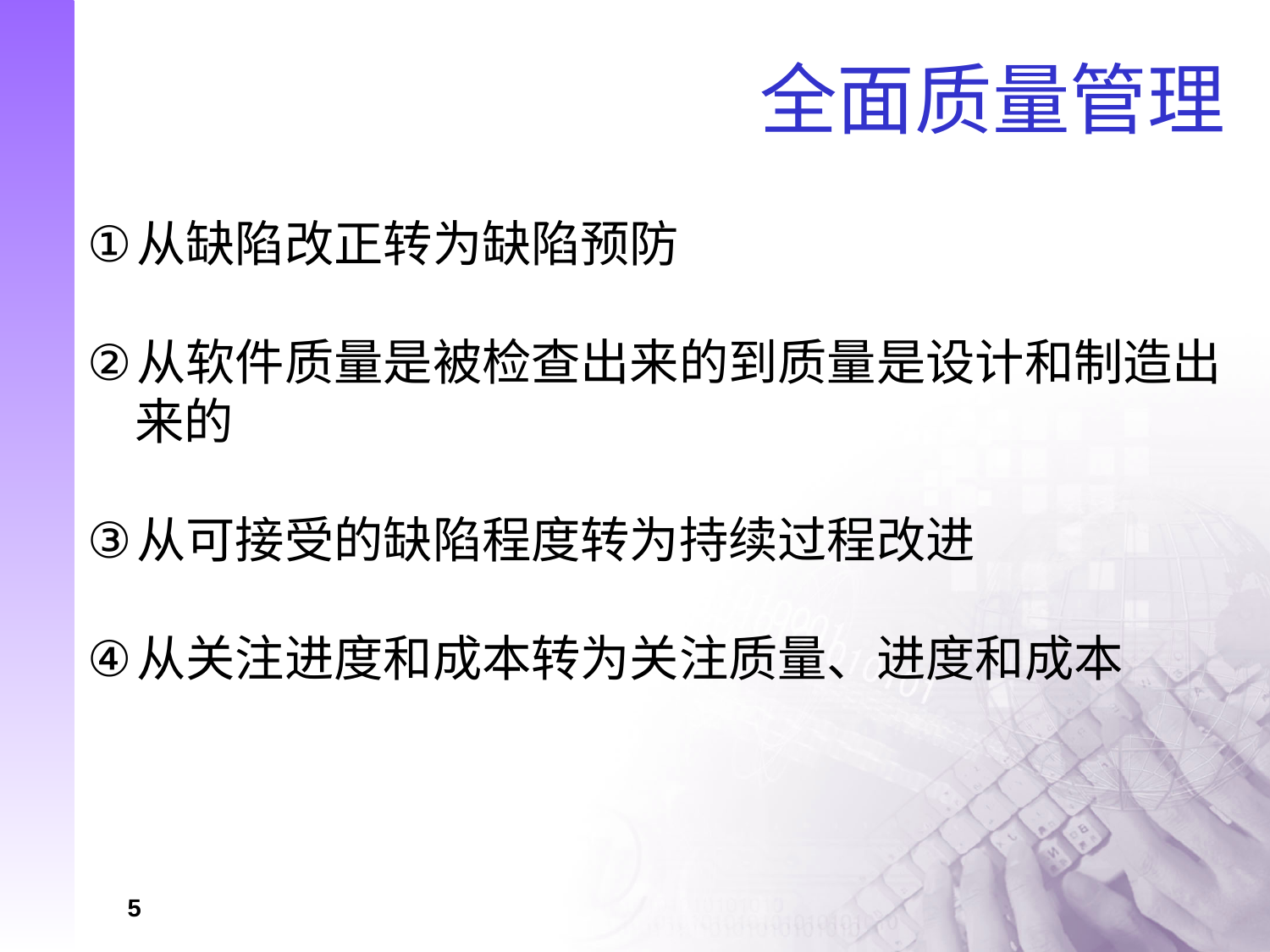

# 全面质量管理
从缺陷改正转为缺陷预防

从软件质量是被检查出来的到质量是设计和制造出来的

从可接受的缺陷程度转为持续过程改进

从关注进度和成本转为关注质量、进度和成本
5